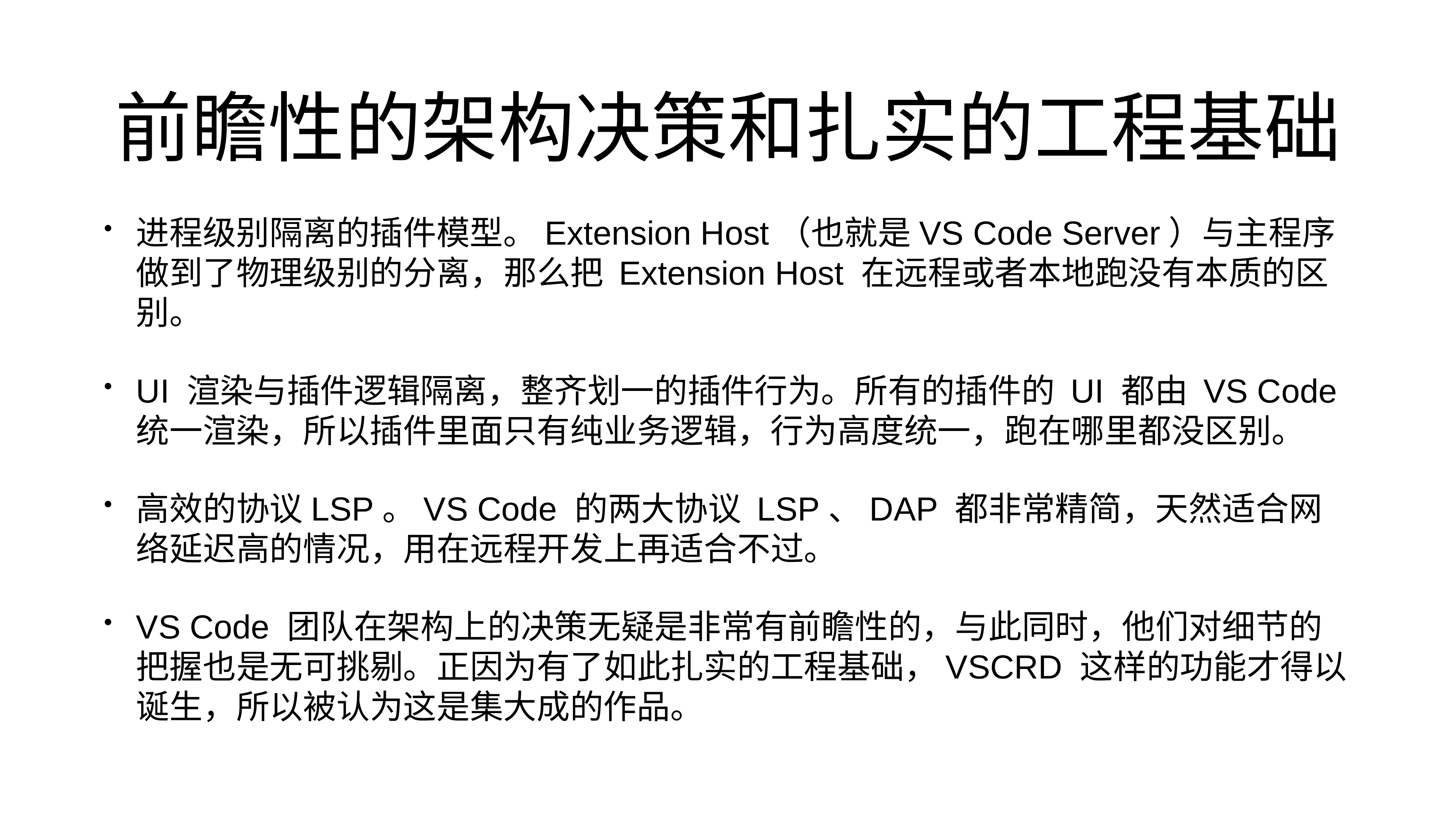

# 前瞻性的架构决策和扎实的工程基础
进程级别隔离的插件模型。Extension Host（也就是VS Code Server）与主程序做到了物理级别的分离，那么把 Extension Host 在远程或者本地跑没有本质的区别。
UI 渲染与插件逻辑隔离，整齐划一的插件行为。所有的插件的 UI 都由 VS Code 统一渲染，所以插件里面只有纯业务逻辑，行为高度统一，跑在哪里都没区别。
高效的协议LSP。VS Code 的两大协议 LSP、DAP 都非常精简，天然适合网络延迟高的情况，用在远程开发上再适合不过。
VS Code 团队在架构上的决策无疑是非常有前瞻性的，与此同时，他们对细节的把握也是无可挑剔。正因为有了如此扎实的工程基础，VSCRD 这样的功能才得以诞生，所以被认为这是集大成的作品。